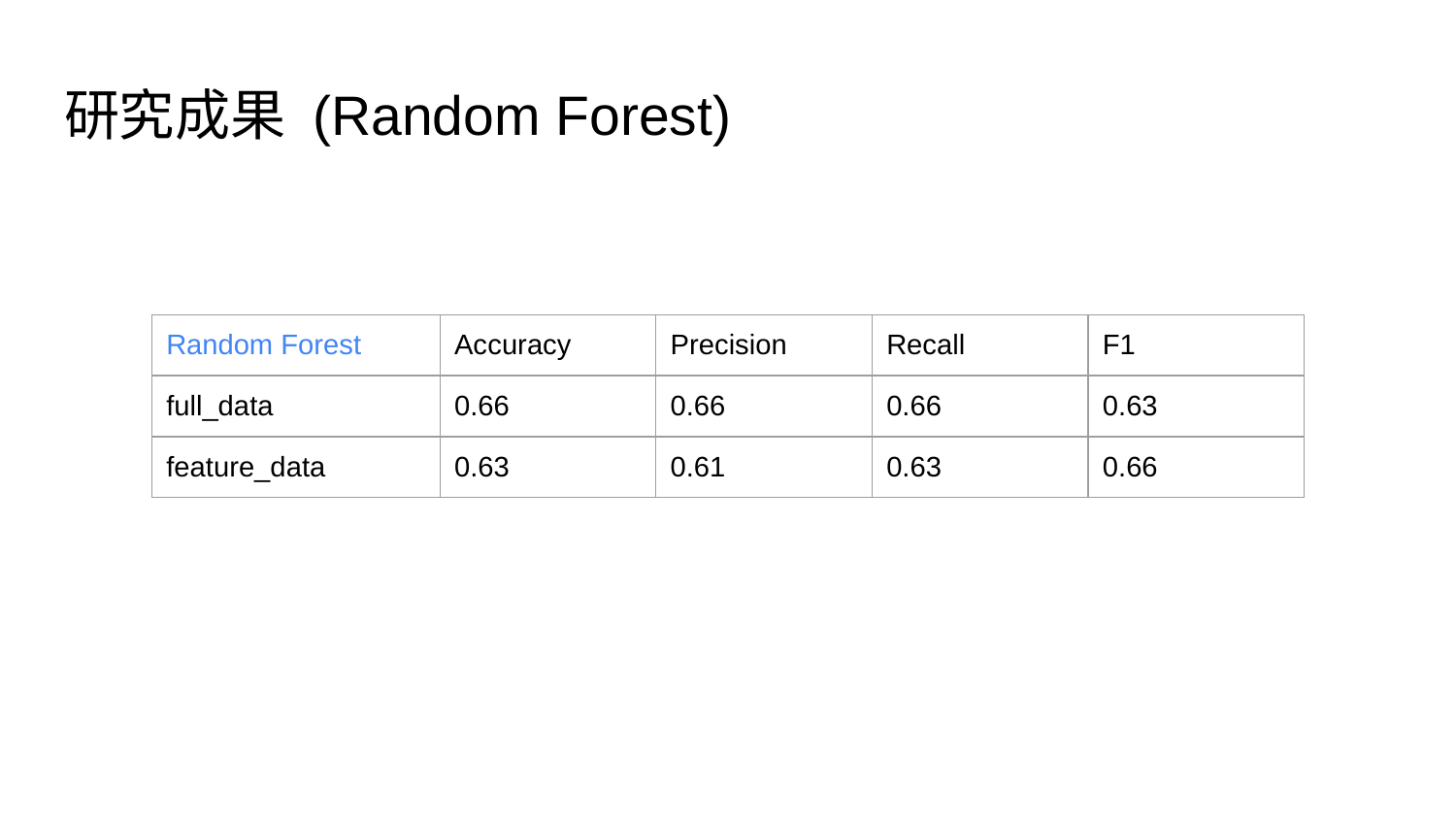

# 研究成果 (Random Forest)
| Random Forest | Accuracy | Precision | Recall | F1 |
| --- | --- | --- | --- | --- |
| full\_data | 0.66 | 0.66 | 0.66 | 0.63 |
| feature\_data | 0.63 | 0.61 | 0.63 | 0.66 |